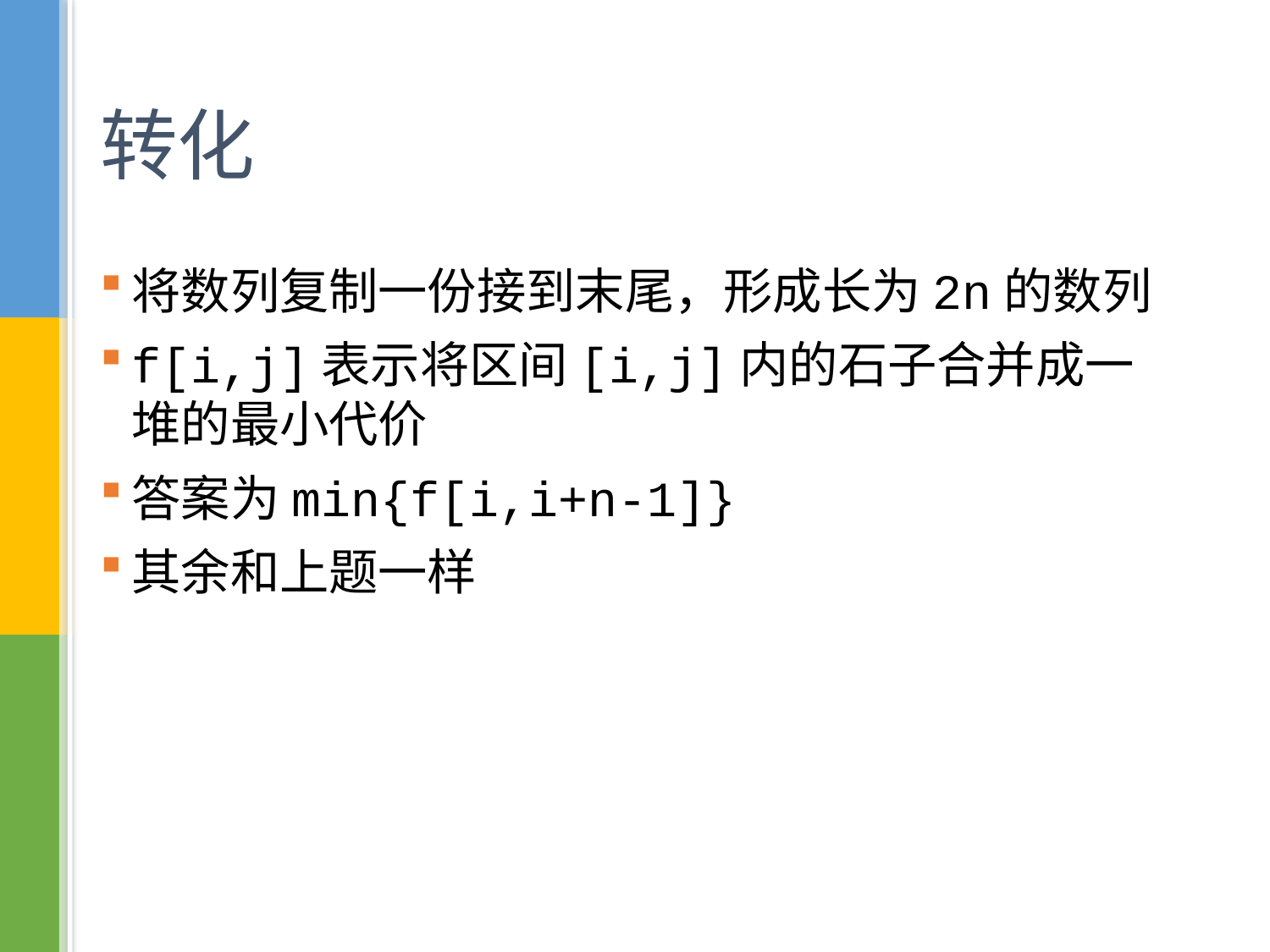

# 转化
将数列复制一份接到末尾，形成长为2n的数列
f[i,j]表示将区间[i,j]内的石子合并成一堆的最小代价
答案为min{f[i,i+n-1]}
其余和上题一样